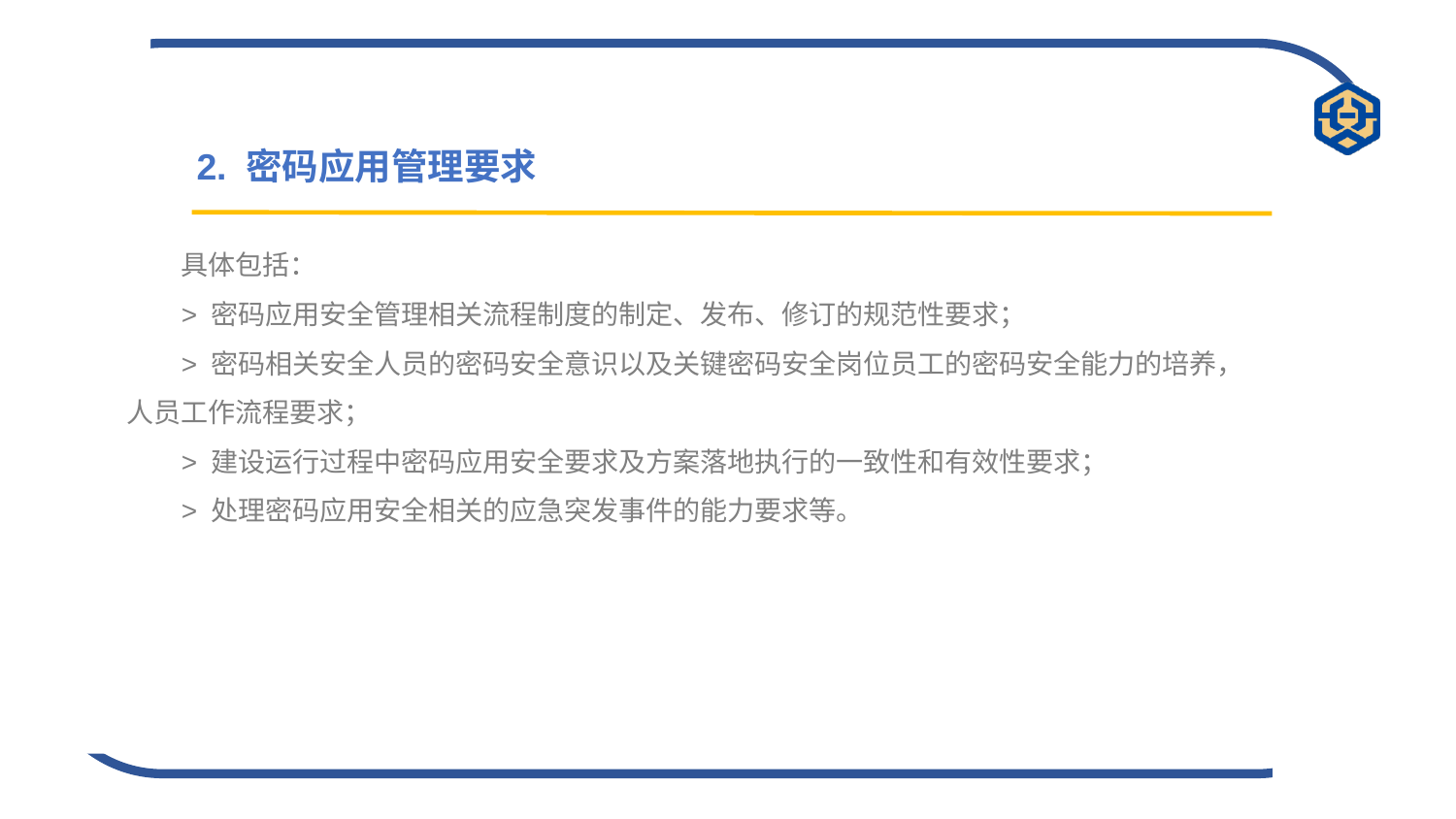

2. 密码应用管理要求
具体包括：
> 密码应用安全管理相关流程制度的制定、发布、修订的规范性要求；
> 密码相关安全人员的密码安全意识以及关键密码安全岗位员工的密码安全能力的培养，人员工作流程要求；
> 建设运行过程中密码应用安全要求及方案落地执行的一致性和有效性要求；
> 处理密码应用安全相关的应急突发事件的能力要求等。